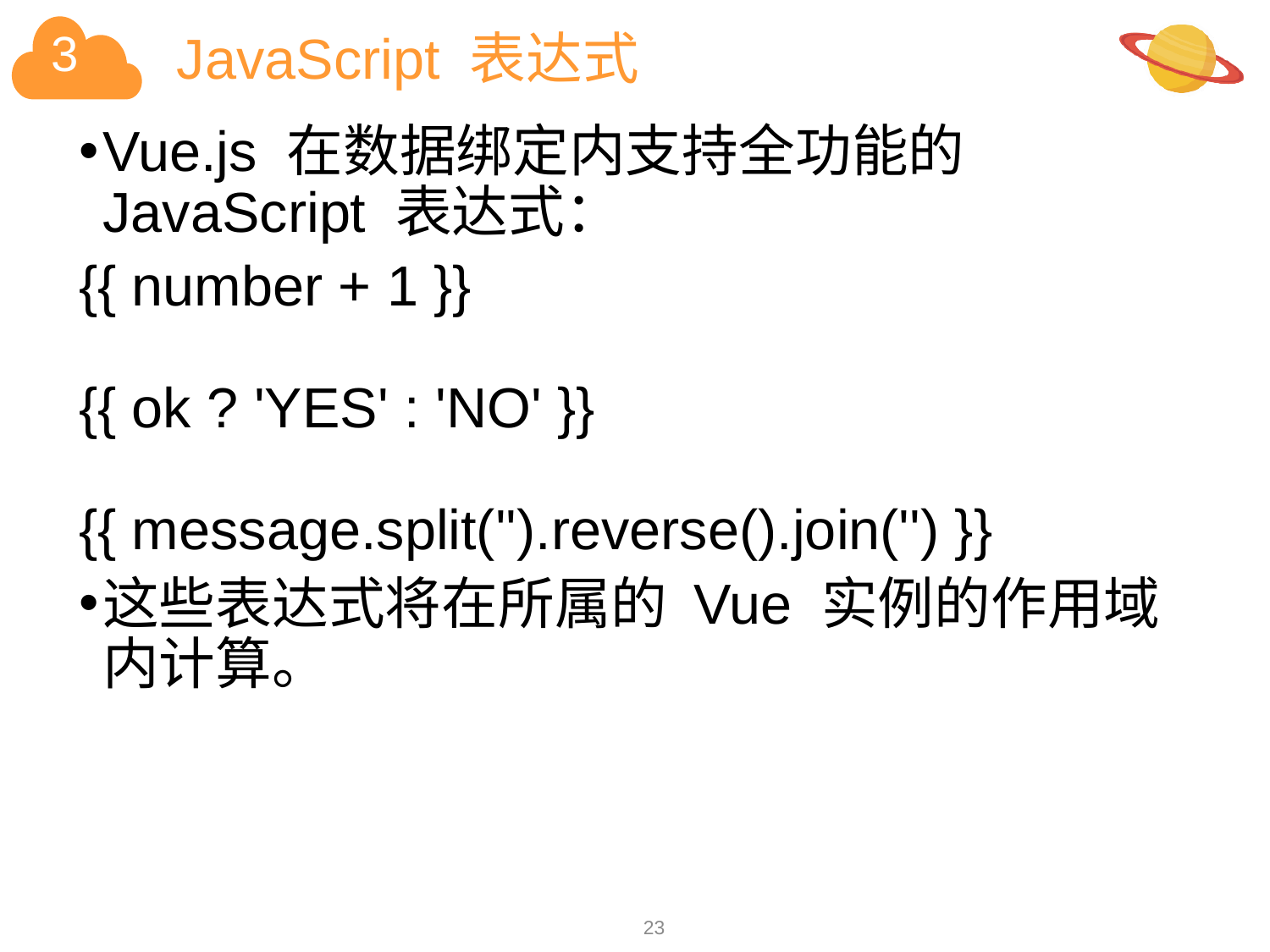

# JavaScript 表达式
Vue.js 在数据绑定内支持全功能的 JavaScript 表达式：
{{ number + 1 }}
{{ ok ? 'YES' : 'NO' }}
{{ message.split('').reverse().join('') }}
这些表达式将在所属的 Vue 实例的作用域内计算。
23